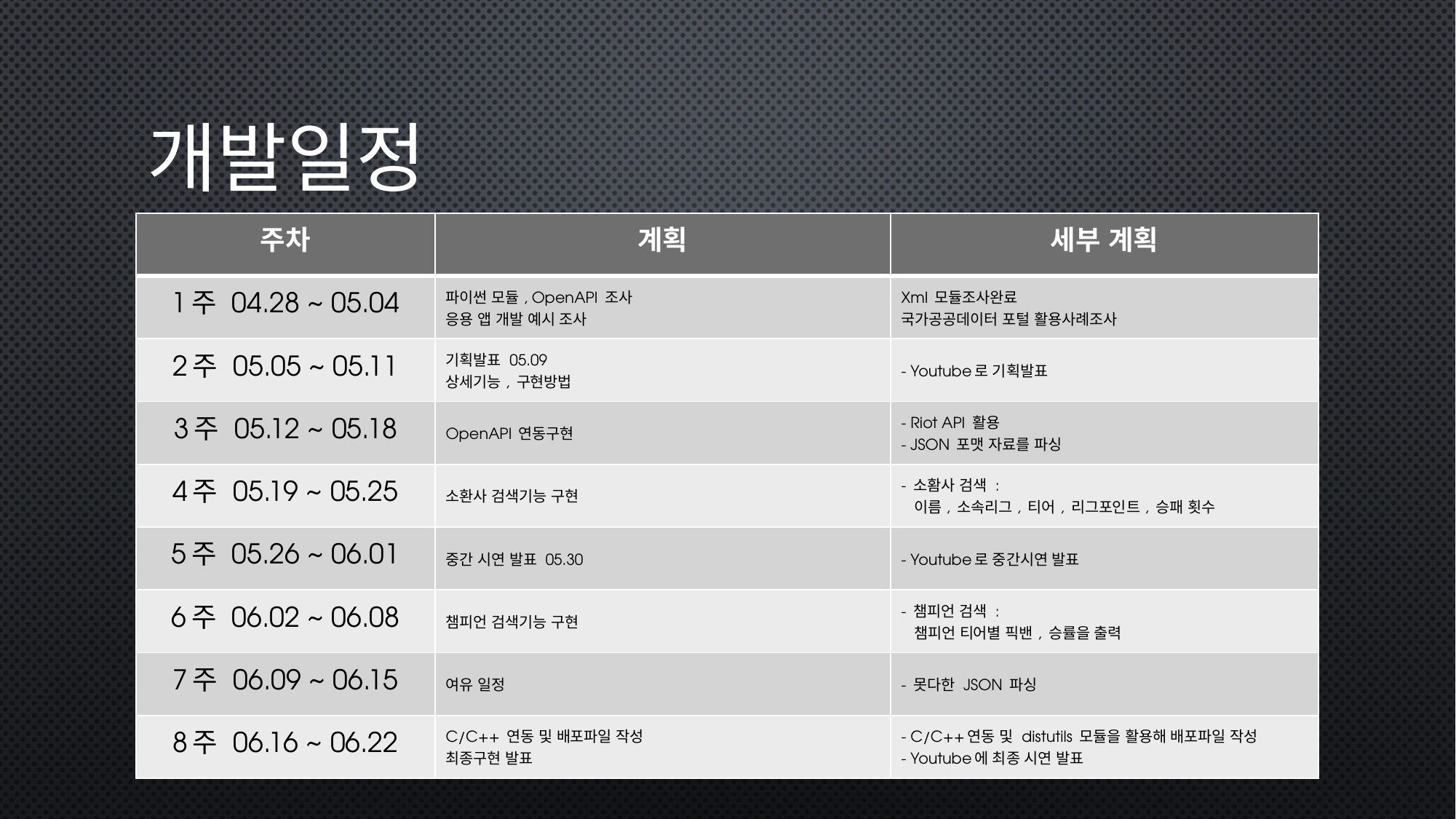

# 개발일정
| 주차 | 계획 | 세부 계획 |
| --- | --- | --- |
| 1주 04.28 ~ 05.04 | 파이썬 모듈, OpenAPI 조사 응용 앱 개발 예시 조사 | Xml 모듈조사완료 국가공공데이터 포털 활용사례조사 |
| 2주 05.05 ~ 05.11 | 기획발표 05.09 상세기능, 구현방법 | - Youtube로 기획발표 |
| 3주 05.12 ~ 05.18 | OpenAPI 연동구현 | - Riot API 활용 - JSON 포맷 자료를 파싱 |
| 4주 05.19 ~ 05.25 | 소환사 검색기능 구현 | - 소홤사 검색 : 이름, 소속리그, 티어, 리그포인트, 승패 횟수 |
| 5주 05.26 ~ 06.01 | 중간 시연 발표 05.30 | - Youtube로 중간시연 발표 |
| 6주 06.02 ~ 06.08 | 챔피언 검색기능 구현 | - 챔피언 검색 : 챔피언 티어별 픽밴, 승률을 출력 |
| 7주 06.09 ~ 06.15 | 여유 일정 | - 못다한 JSON 파싱 |
| 8주 06.16 ~ 06.22 | C/C++ 연동 및 배포파일 작성 최종구현 발표 | - C/C++연동 및 distutils 모듈을 활용해 배포파일 작성 - Youtube에 최종 시연 발표 |